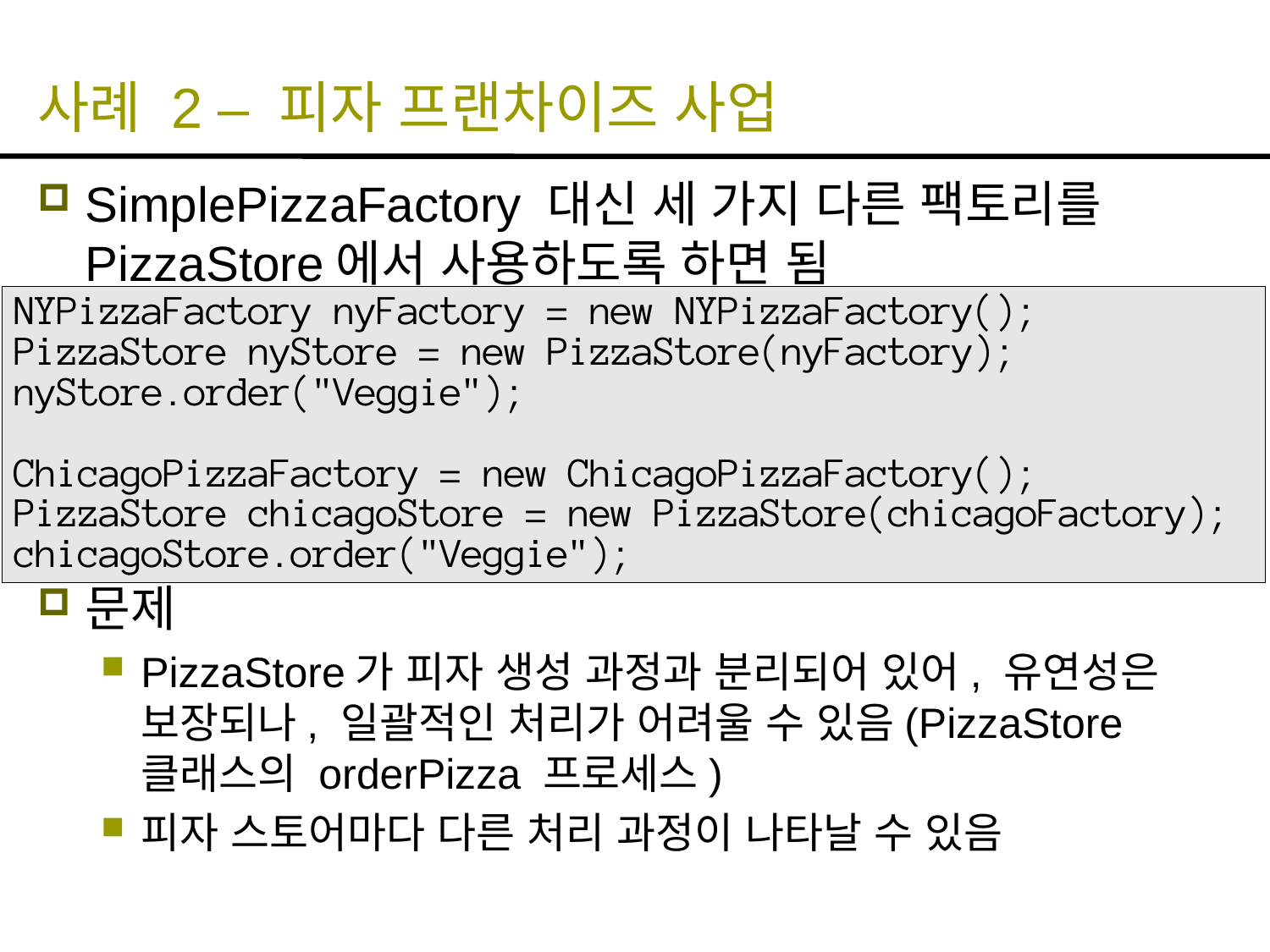

# 사례 2 – 피자 프랜차이즈 사업
SimplePizzaFactory 대신 세 가지 다른 팩토리를 PizzaStore에서 사용하도록 하면 됨

문제
PizzaStore가 피자 생성 과정과 분리되어 있어, 유연성은 보장되나, 일괄적인 처리가 어려울 수 있음(PizzaStore 클래스의 orderPizza 프로세스)
피자 스토어마다 다른 처리 과정이 나타날 수 있음
NYPizzaFactory nyFactory = new NYPizzaFactory();
PizzaStore nyStore = new PizzaStore(nyFactory);
nyStore.order("Veggie");

ChicagoPizzaFactory = new ChicagoPizzaFactory();
PizzaStore chicagoStore = new PizzaStore(chicagoFactory);
chicagoStore.order("Veggie");